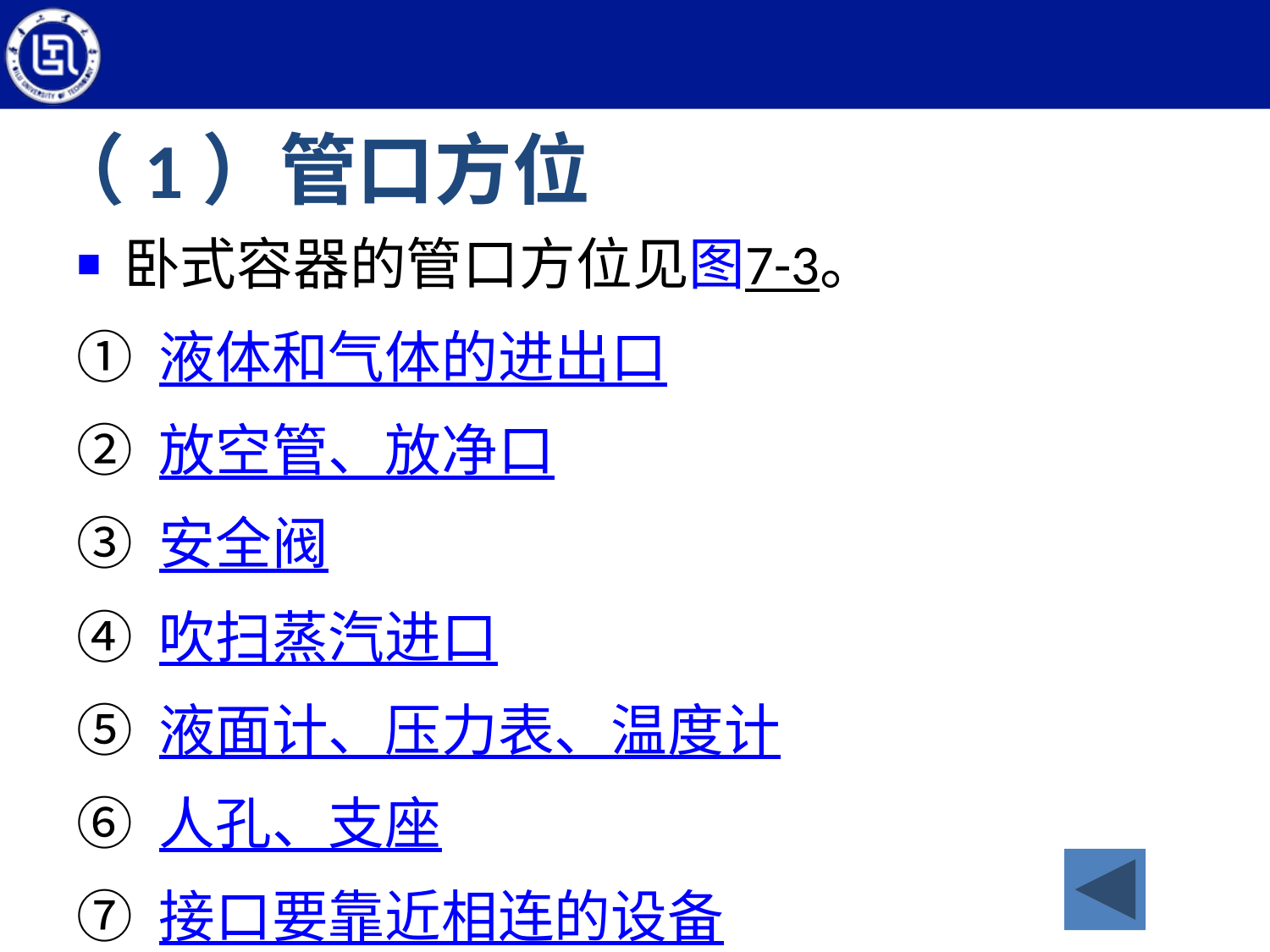

# （1）管口方位
卧式容器的管口方位见图7-3。
① 液体和气体的进出口
② 放空管、放净口
③ 安全阀
④ 吹扫蒸汽进口
⑤ 液面计、压力表、温度计
⑥ 人孔、支座
⑦ 接口要靠近相连的设备